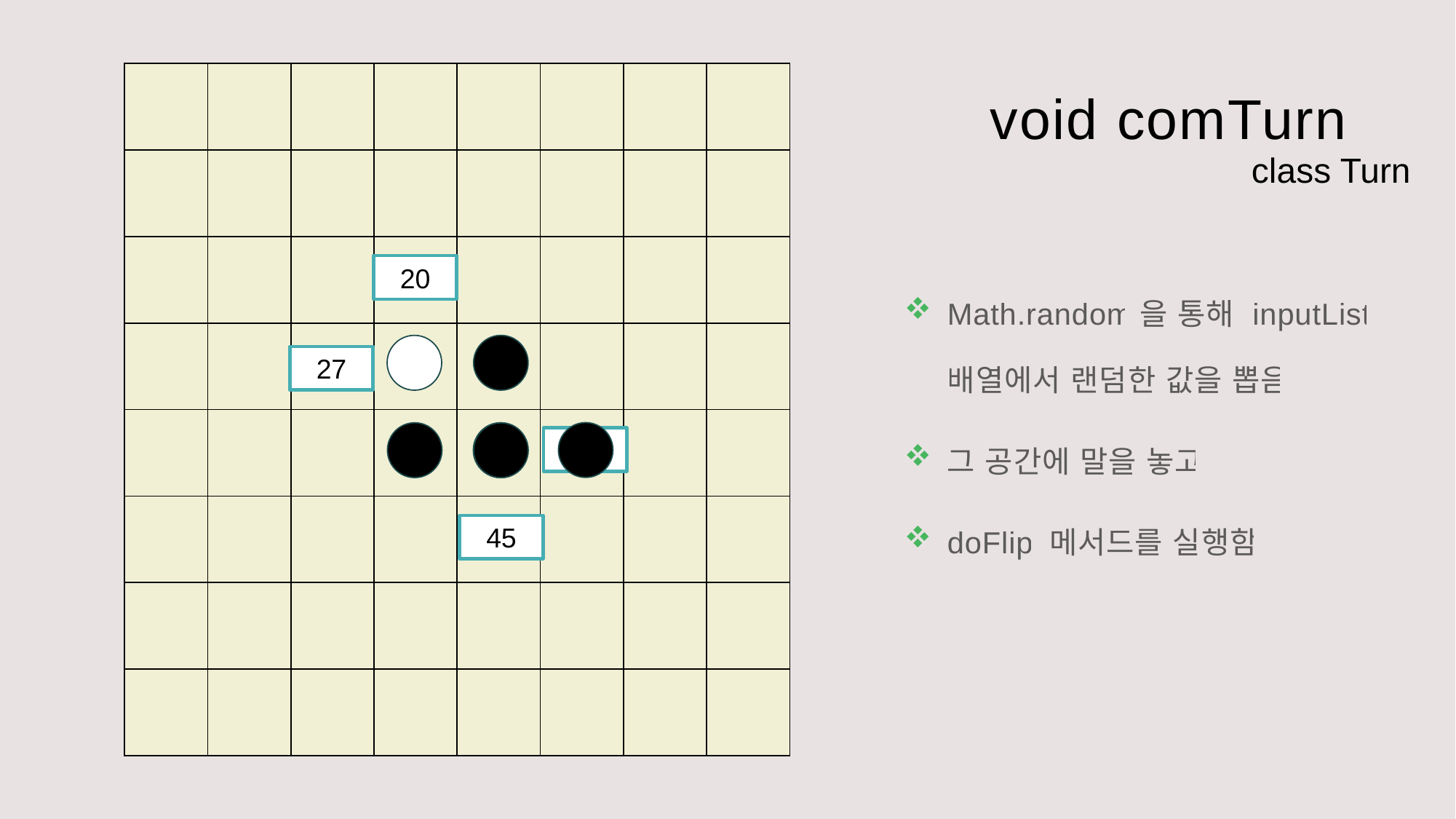

void comTurn
class Turn
|  |  |  |  |  |  |  |  |
| --- | --- | --- | --- | --- | --- | --- | --- |
|  |  |  |  |  |  |  |  |
|  |  |  |  |  |  |  |  |
|  |  |  |  |  |  |  |  |
|  |  |  |  |  |  |  |  |
|  |  |  |  |  |  |  |  |
|  |  |  |  |  |  |  |  |
|  |  |  |  |  |  |  |  |
Math.random을 통해 inputList 배열에서 랜덤한 값을 뽑음
그 공간에 말을 놓고
doFlip 메서드를 실행함
20

27

38
45